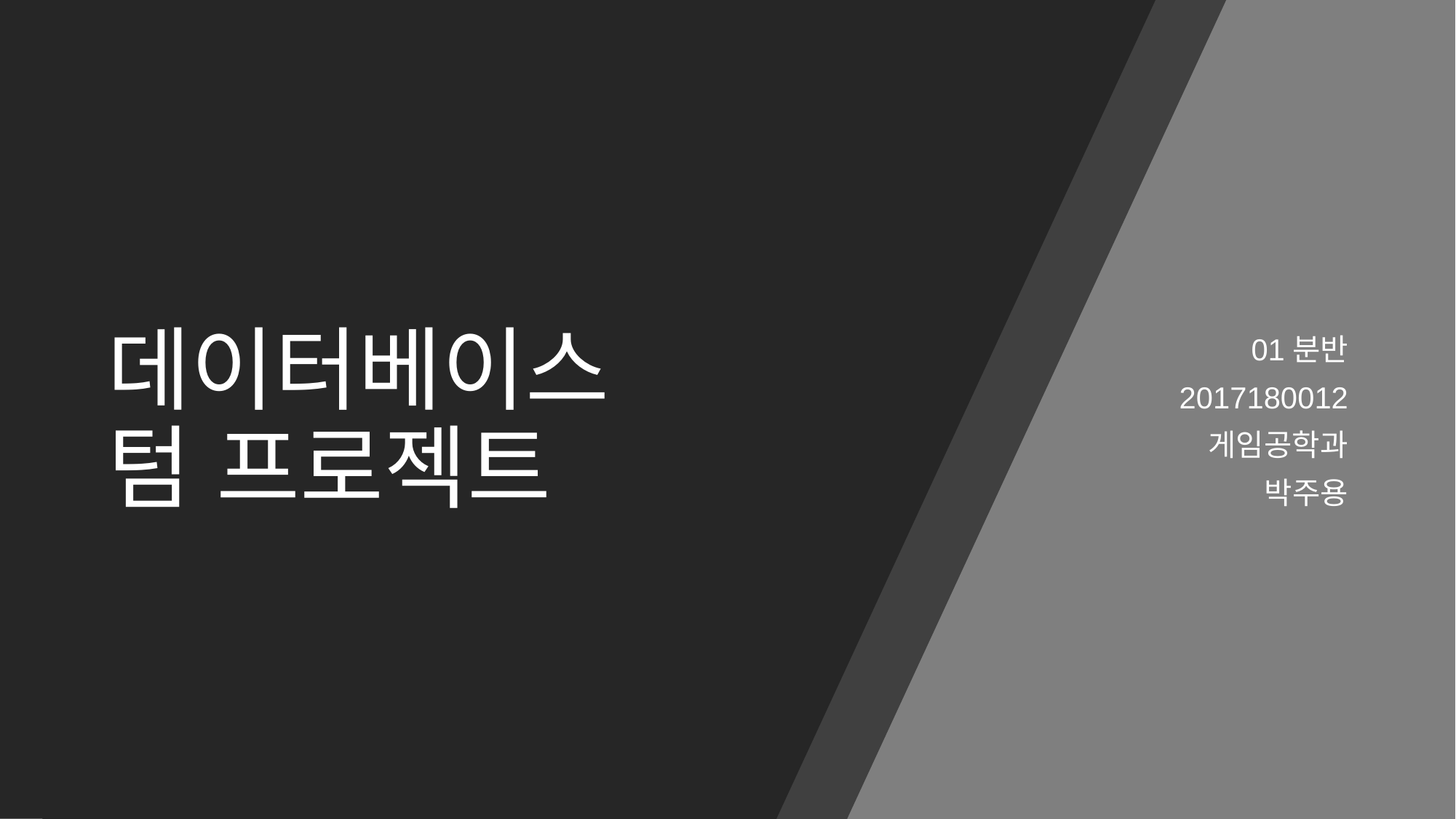

# 데이터베이스 텀 프로젝트
01분반
2017180012
게임공학과
박주용